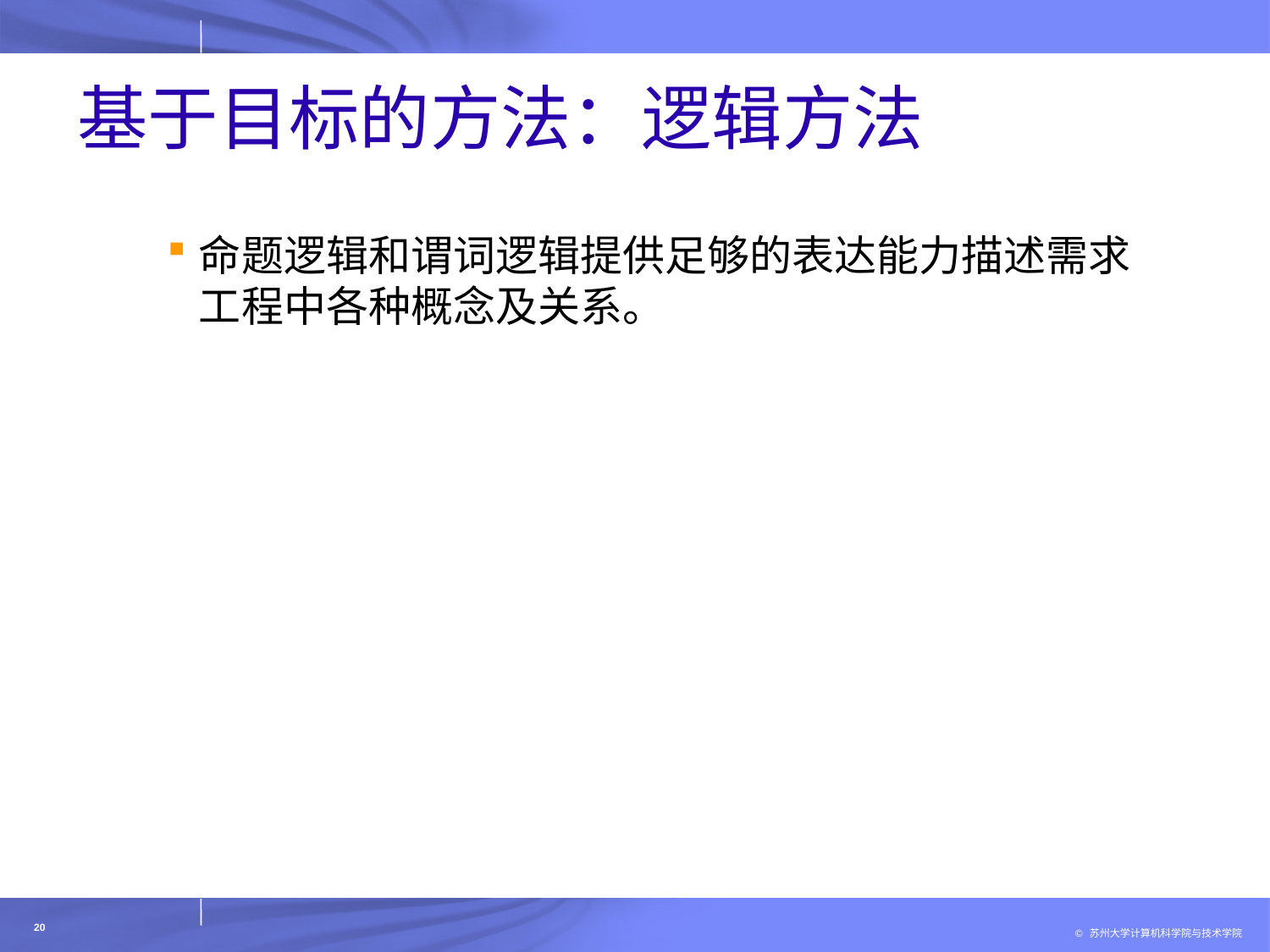

# 基于目标的方法：逻辑方法
命题逻辑和谓词逻辑提供足够的表达能力描述需求工程中各种概念及关系。
20